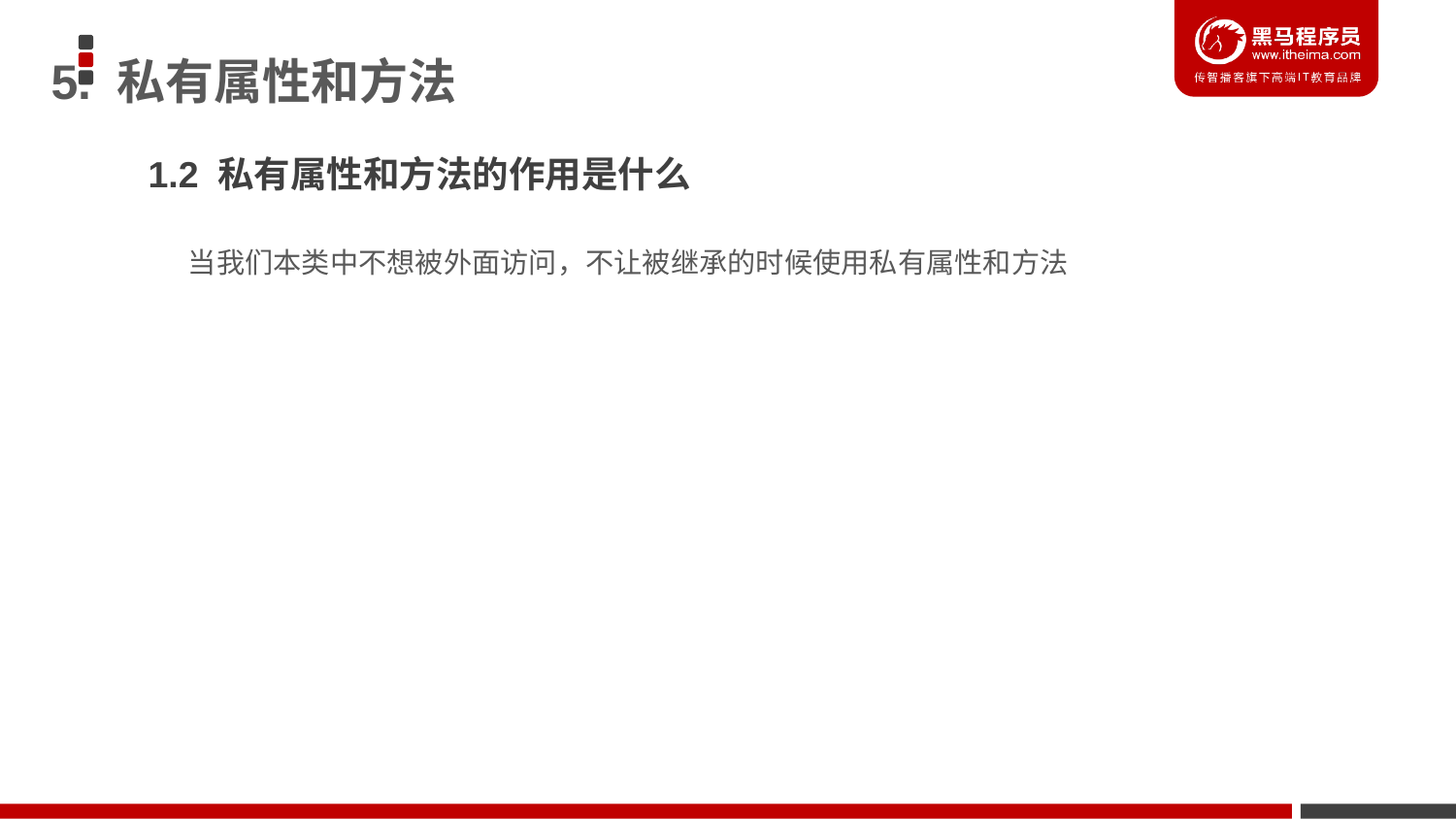

5. 私有属性和方法
1.2 私有属性和方法的作用是什么
当我们本类中不想被外面访问，不让被继承的时候使用私有属性和方法